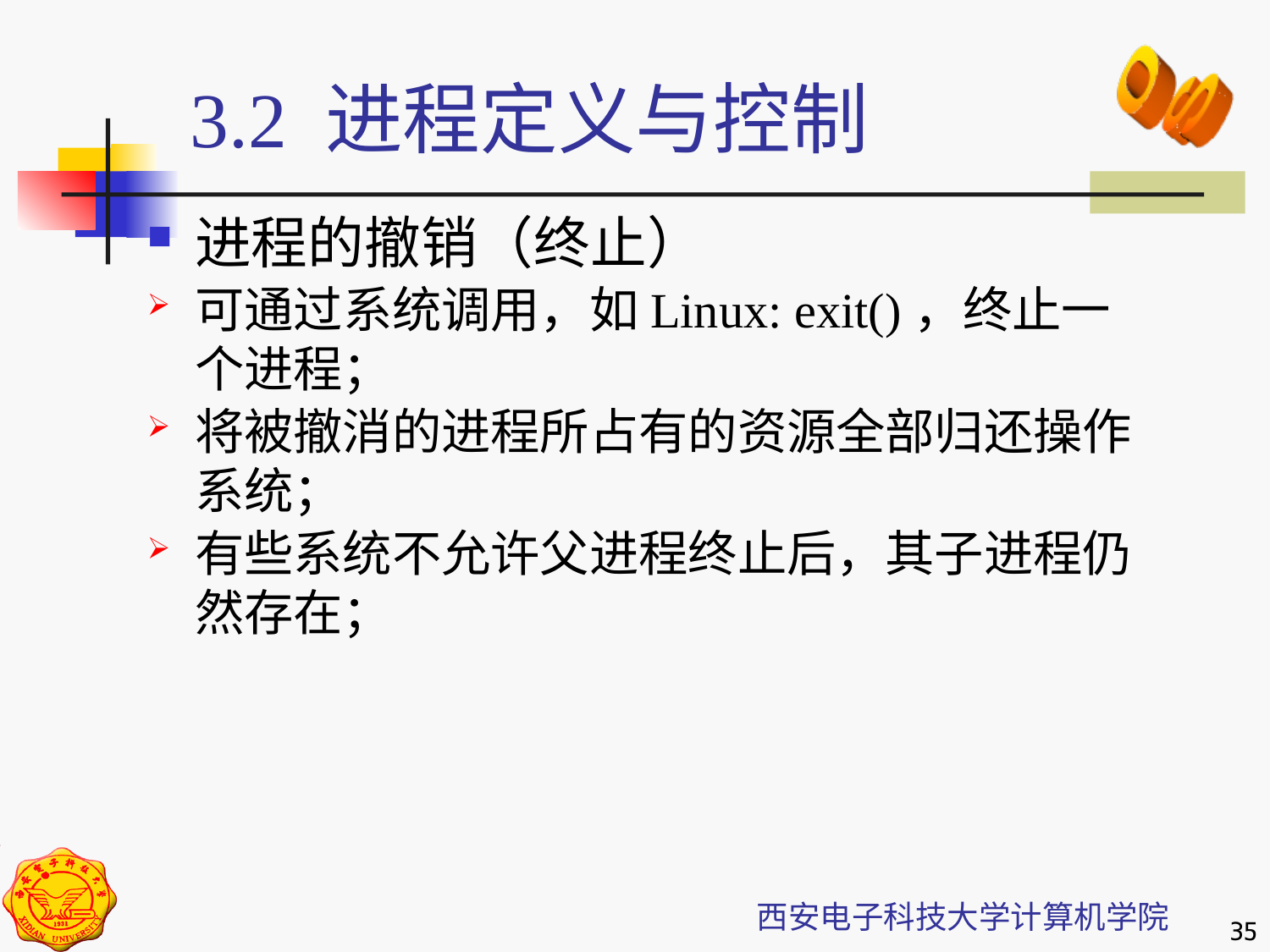

3.2 进程定义与控制
进程的撤销（终止）
可通过系统调用，如Linux: exit()，终止一个进程；
将被撤消的进程所占有的资源全部归还操作系统；
有些系统不允许父进程终止后，其子进程仍然存在；
35